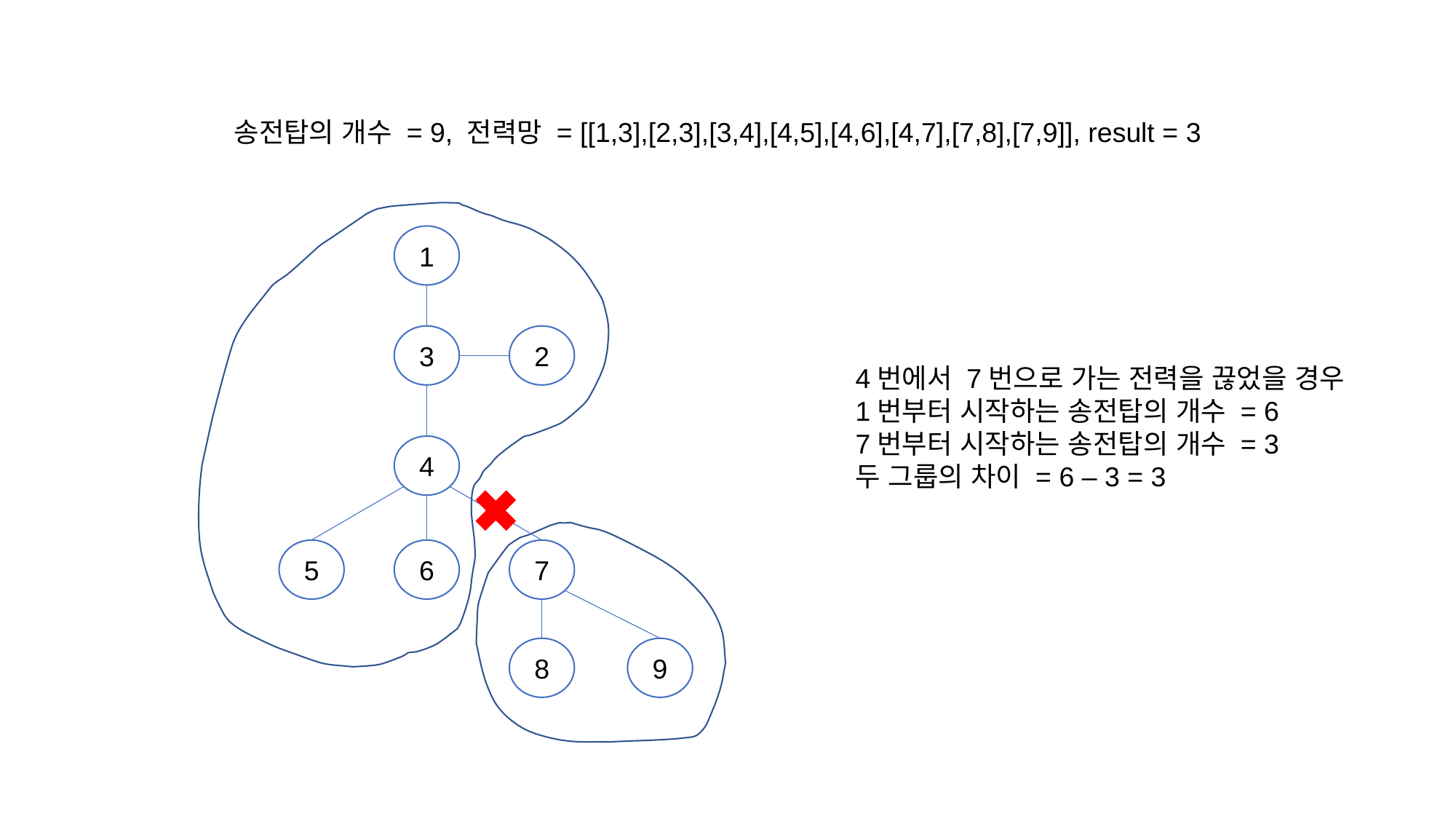

송전탑의 개수 = 9, 전력망 = [[1,3],[2,3],[3,4],[4,5],[4,6],[4,7],[7,8],[7,9]], result = 3

1
3
2
4번에서 7번으로 가는 전력을 끊었을 경우
1번부터 시작하는 송전탑의 개수 = 6
7번부터 시작하는 송전탑의 개수 = 3
두 그룹의 차이 = 6 – 3 = 3
4

5
6
7
8
9